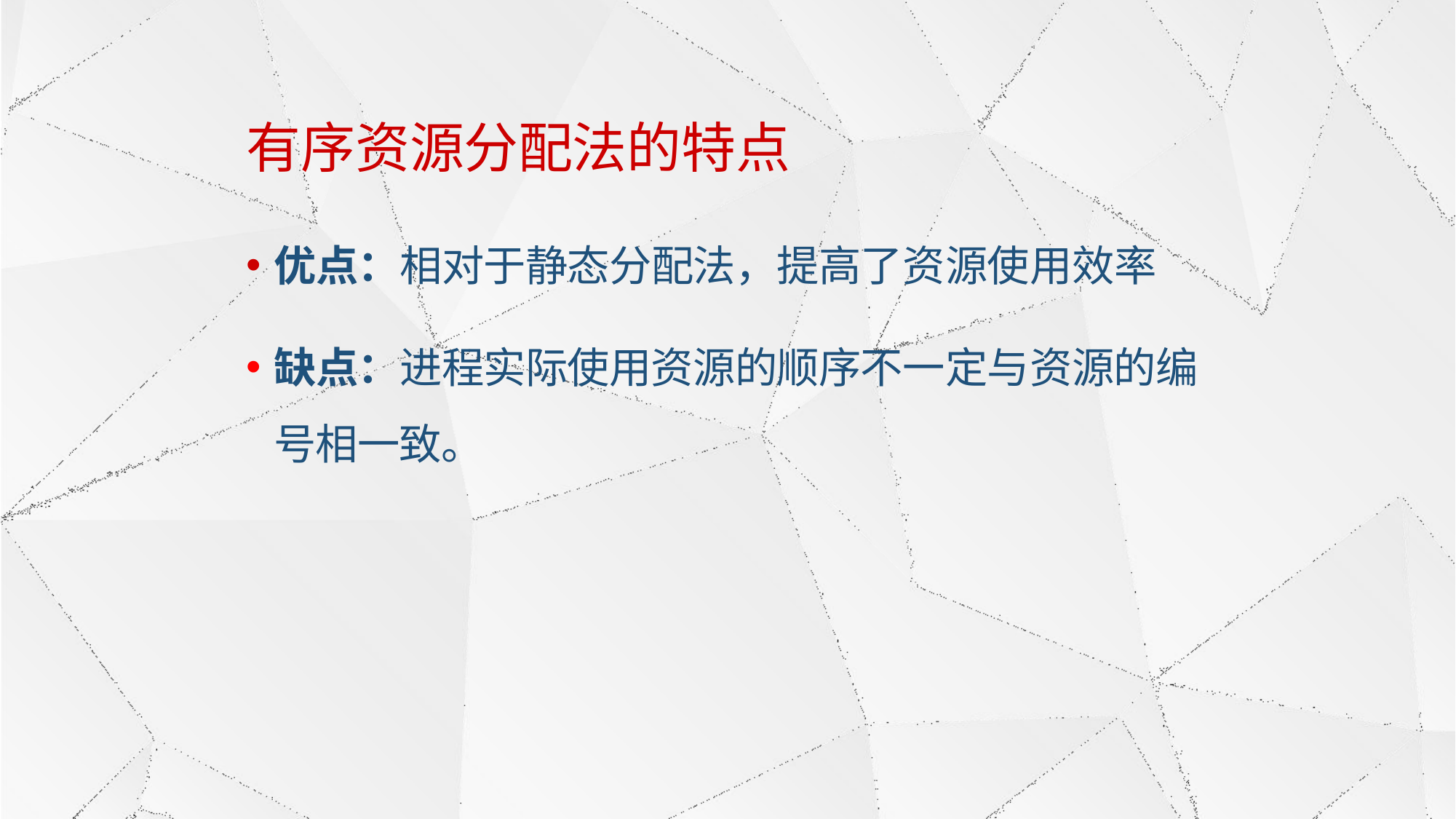

# 有序资源分配法的特点
优点：相对于静态分配法，提高了资源使用效率
缺点：进程实际使用资源的顺序不一定与资源的编号相一致。